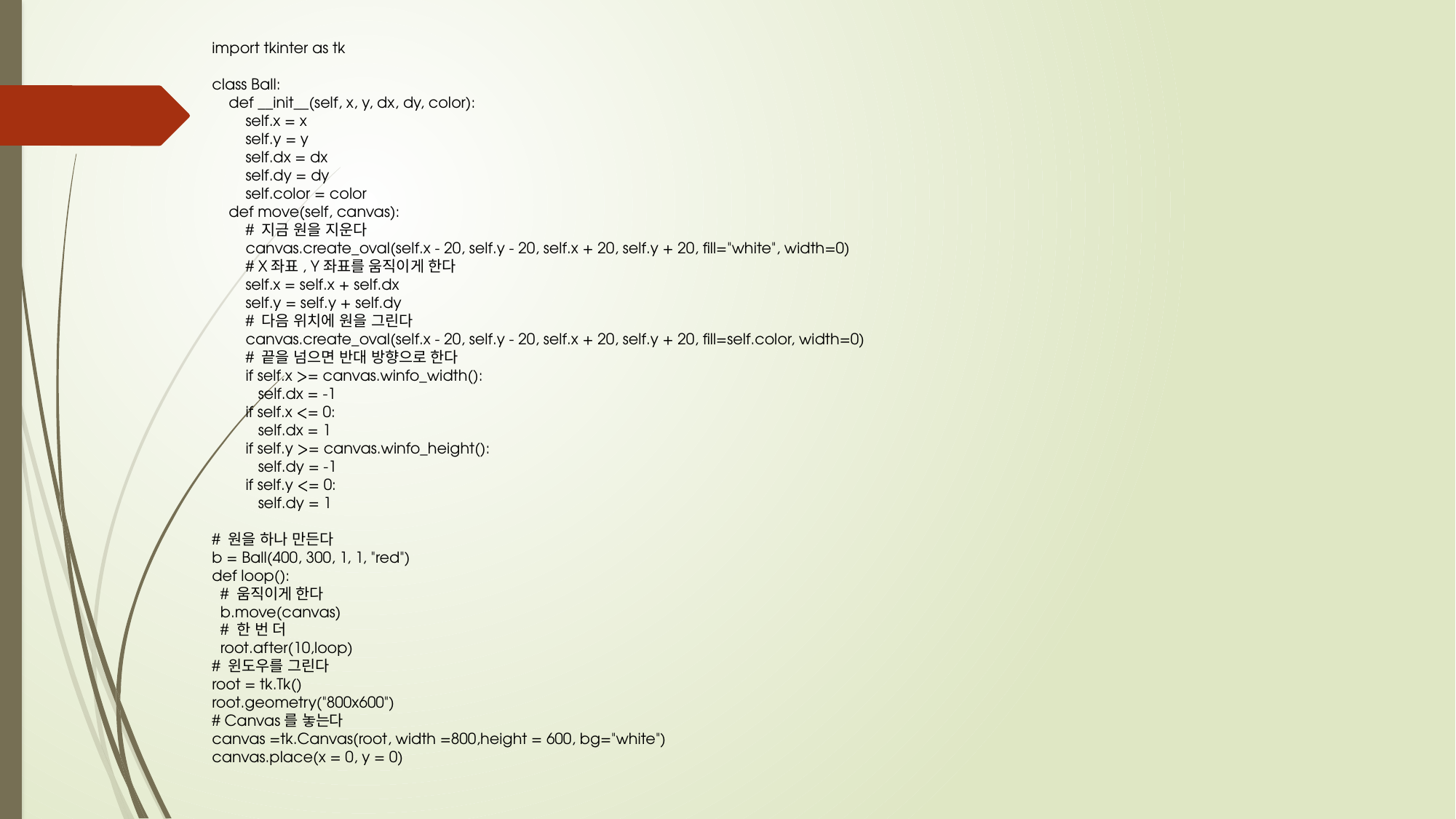

import tkinter as tk

class Ball:
    def __init__(self, x, y, dx, dy, color):
        self.x = x
        self.y = y
        self.dx = dx
        self.dy = dy
        self.color = color
    def move(self, canvas):
        # 지금 원을 지운다
        canvas.create_oval(self.x - 20, self.y - 20, self.x + 20, self.y + 20, fill="white", width=0)
        # X좌표, Y좌표를 움직이게 한다
        self.x = self.x + self.dx
        self.y = self.y + self.dy
        # 다음 위치에 원을 그린다
        canvas.create_oval(self.x - 20, self.y - 20, self.x + 20, self.y + 20, fill=self.color, width=0)
        # 끝을 넘으면 반대 방향으로 한다
        if self.x >= canvas.winfo_width():
           self.dx = -1
        if self.x <= 0:
           self.dx = 1
        if self.y >= canvas.winfo_height():
           self.dy = -1
        if self.y <= 0:
           self.dy = 1

# 원을 하나 만든다
b = Ball(400, 300, 1, 1, "red")
def loop():
  # 움직이게 한다
  b.move(canvas)
  # 한 번 더
  root.after(10,loop)
# 윈도우를 그린다
root = tk.Tk()
root.geometry("800x600")
# Canvas를 놓는다
canvas =tk.Canvas(root, width =800,height = 600, bg="white")
canvas.place(x = 0, y = 0)